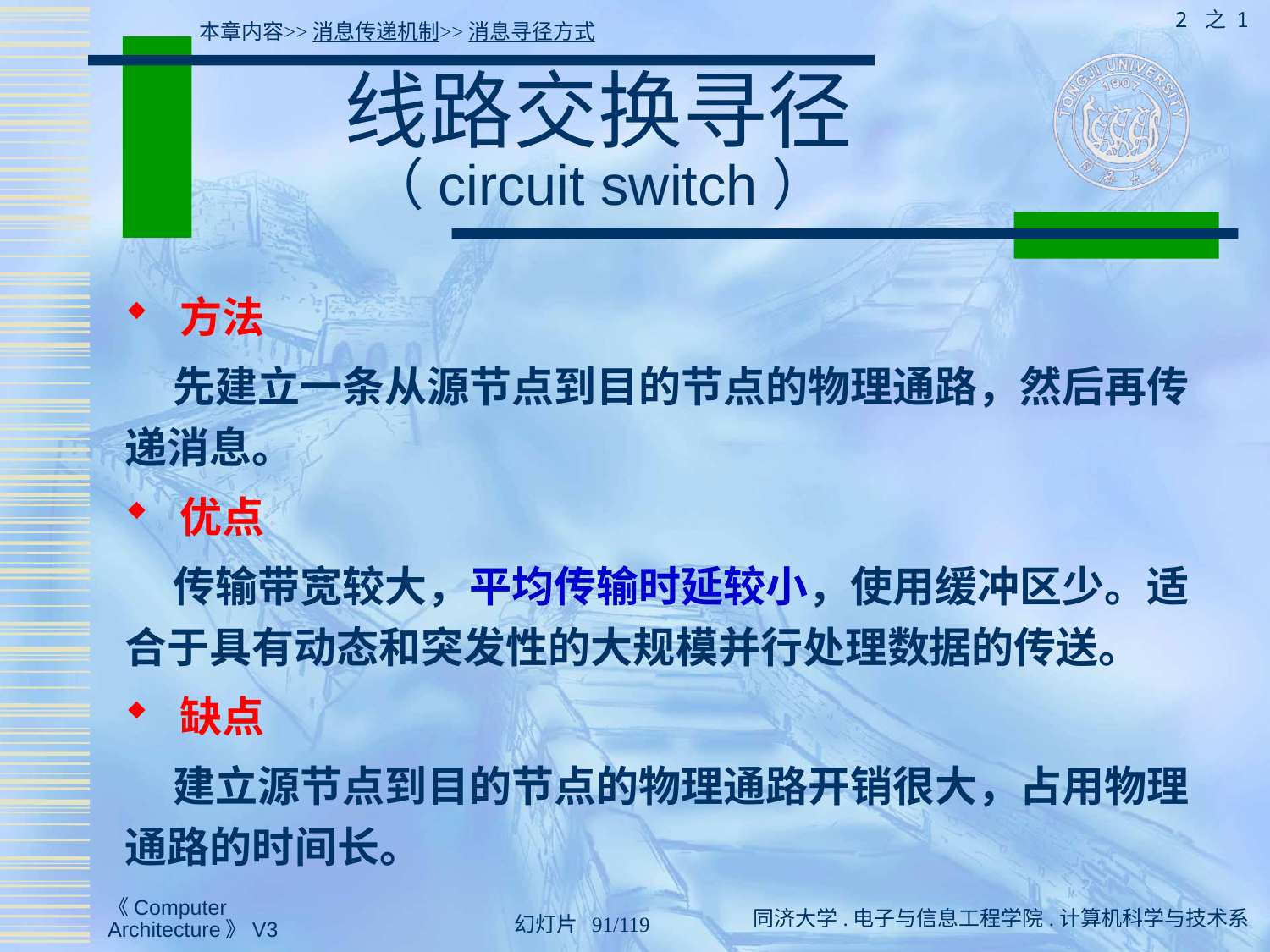

2 之 1
本章内容>>消息传递机制>>消息寻径方式
# 线路交换寻径 （circuit switch）
  方法
    先建立一条从源节点到目的节点的物理通路，然后再传递消息。
  优点
    传输带宽较大，平均传输时延较小，使用缓冲区少。适合于具有动态和突发性的大规模并行处理数据的传送。
  缺点
    建立源节点到目的节点的物理通路开销很大，占用物理通路的时间长。